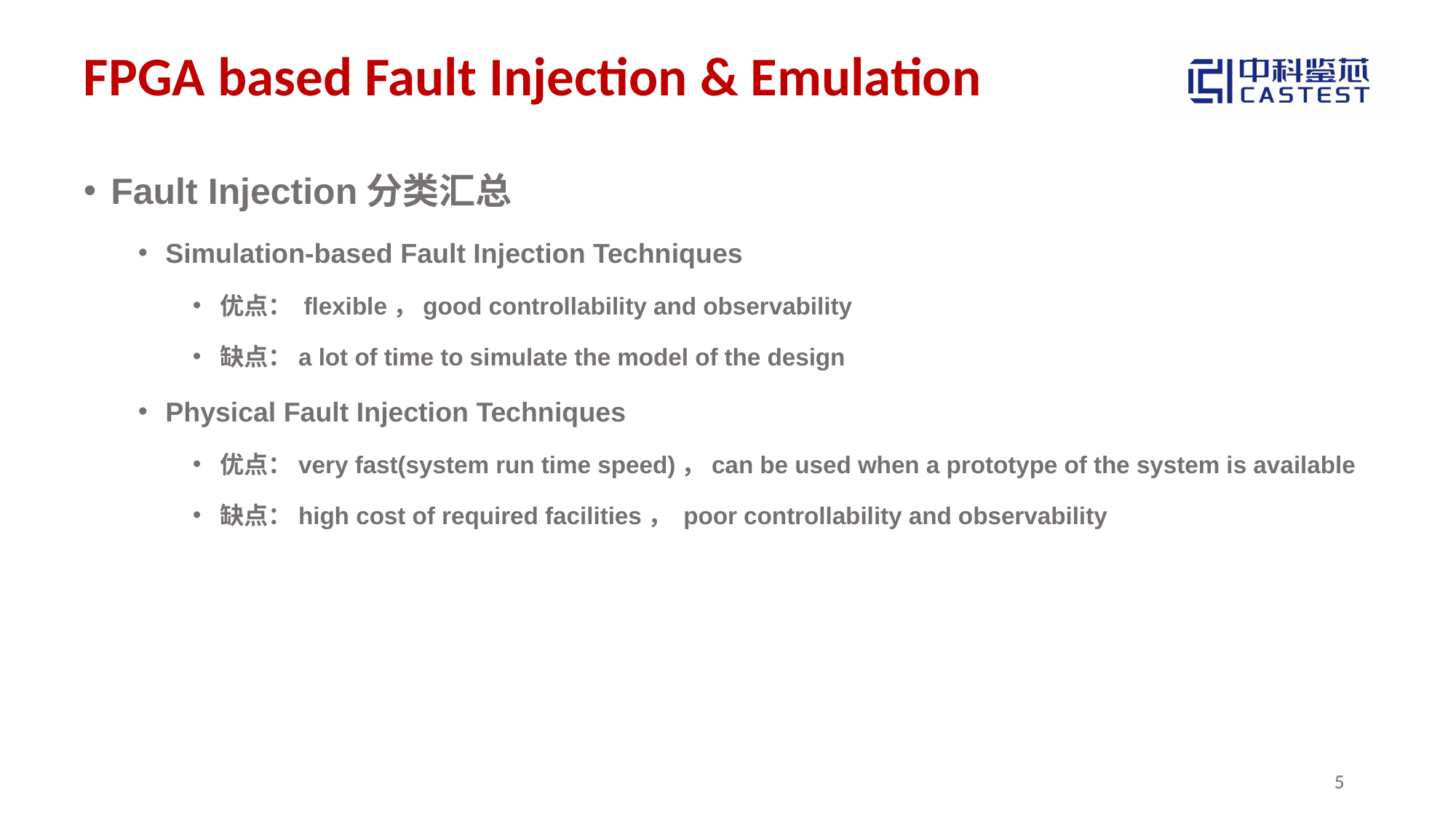

# FPGA based Fault Injection & Emulation
Fault Injection分类汇总
Simulation-based Fault Injection Techniques
优点： flexible，good controllability and observability
缺点：a lot of time to simulate the model of the design
Physical Fault Injection Techniques
优点：very fast(system run time speed)，can be used when a prototype of the system is available
缺点：high cost of required facilities， poor controllability and observability